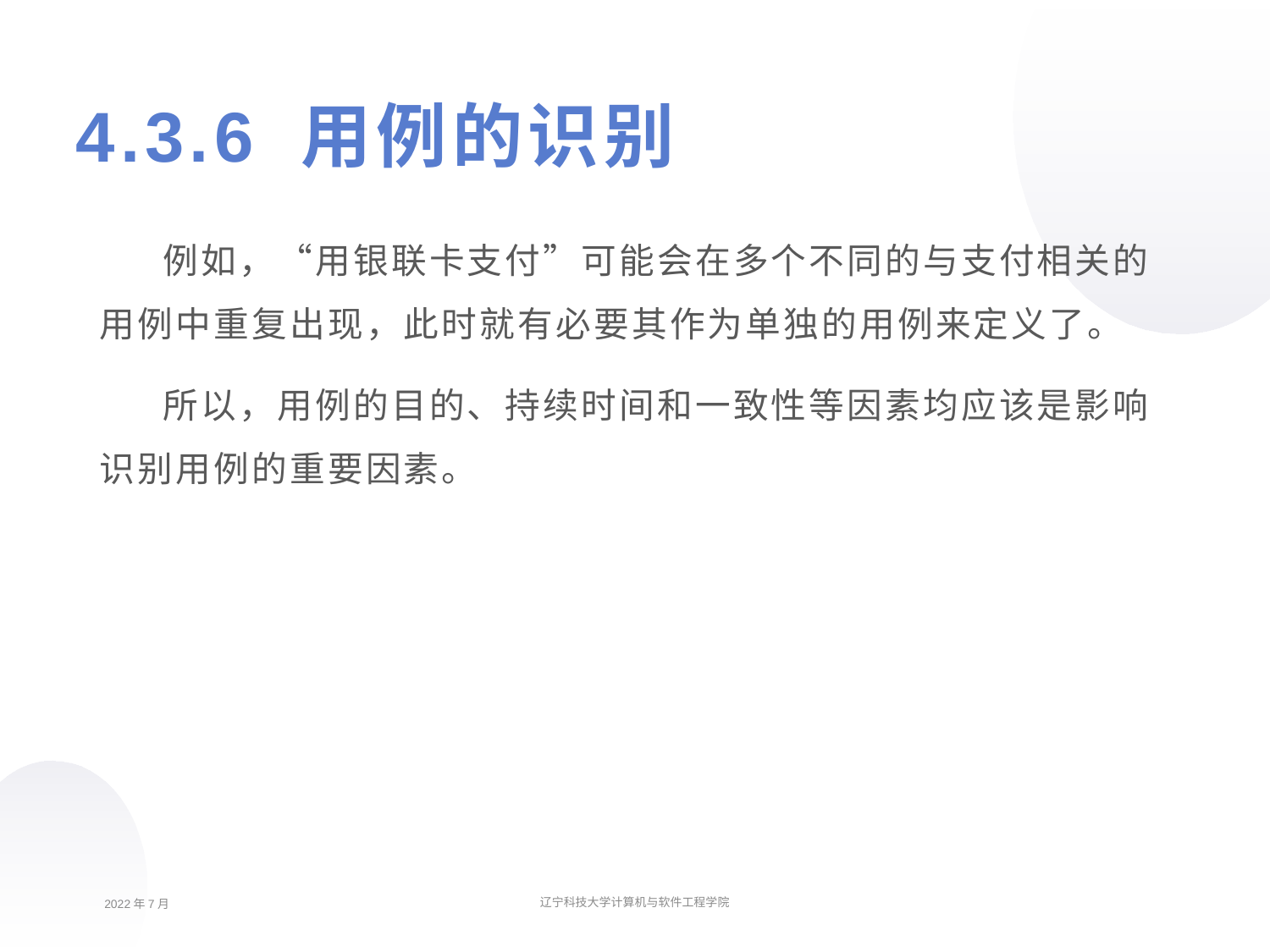

4.3.6 用例的识别
例如，“用银联卡支付”可能会在多个不同的与支付相关的用例中重复出现，此时就有必要其作为单独的用例来定义了。
所以，用例的目的、持续时间和一致性等因素均应该是影响识别用例的重要因素。

2022年7月
辽宁科技大学计算机与软件工程学院
66